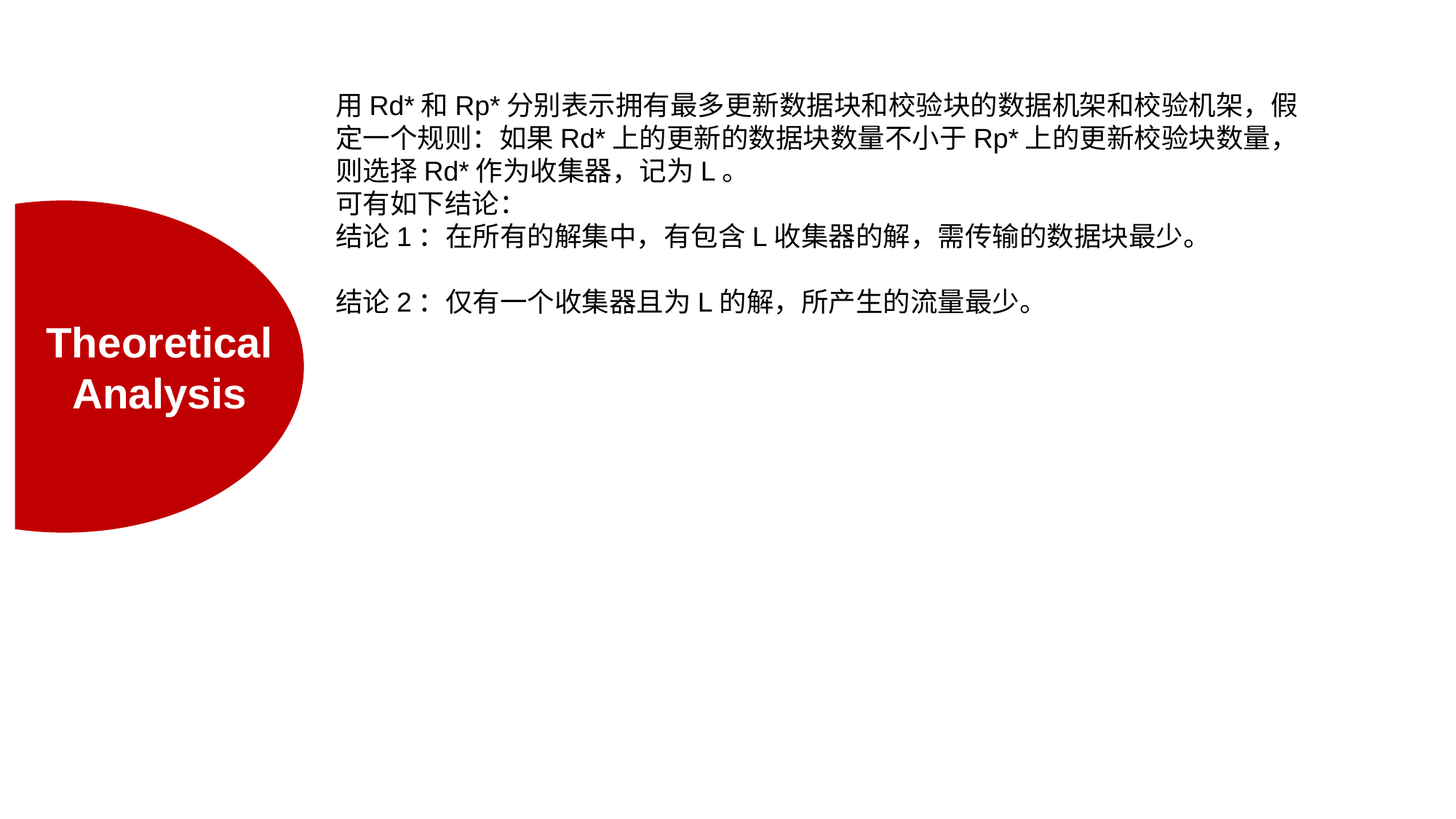

用Rd*和Rp*分别表示拥有最多更新数据块和校验块的数据机架和校验机架，假定一个规则：如果Rd*上的更新的数据块数量不小于Rp*上的更新校验块数量，则选择Rd*作为收集器，记为L。
可有如下结论：
结论1：在所有的解集中，有包含L收集器的解，需传输的数据块最少。

结论2：仅有一个收集器且为L的解，所产生的流量最少。
Theoretical Analysis